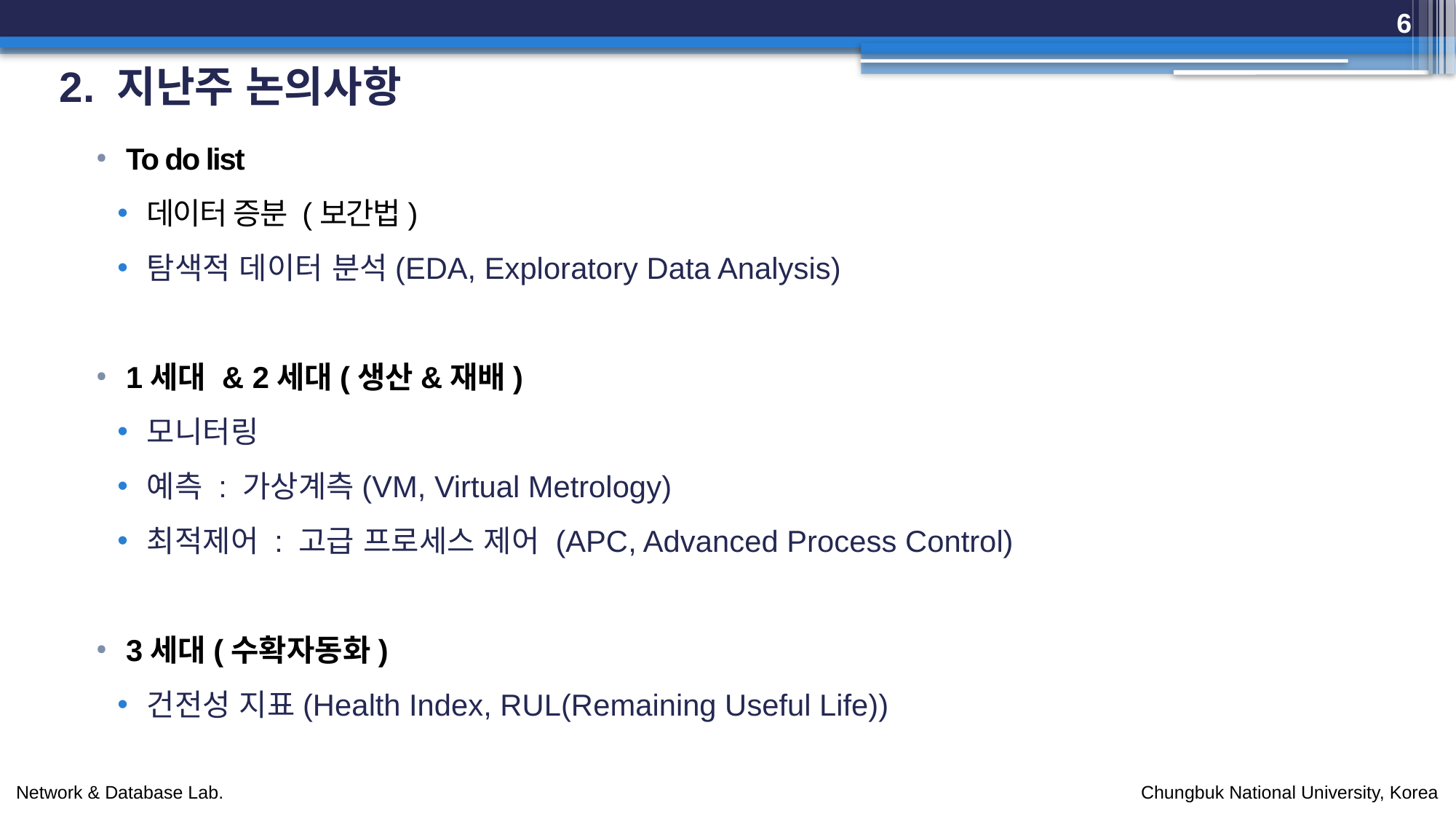

6
# 2. 지난주 논의사항
To do list
데이터 증분 (보간법)
탐색적 데이터 분석(EDA, Exploratory Data Analysis)

1세대 & 2세대(생산&재배)
모니터링
예측 : 가상계측(VM, Virtual Metrology)
최적제어 : 고급 프로세스 제어 (APC, Advanced Process Control)

3세대(수확자동화)
건전성 지표(Health Index, RUL(Remaining Useful Life))